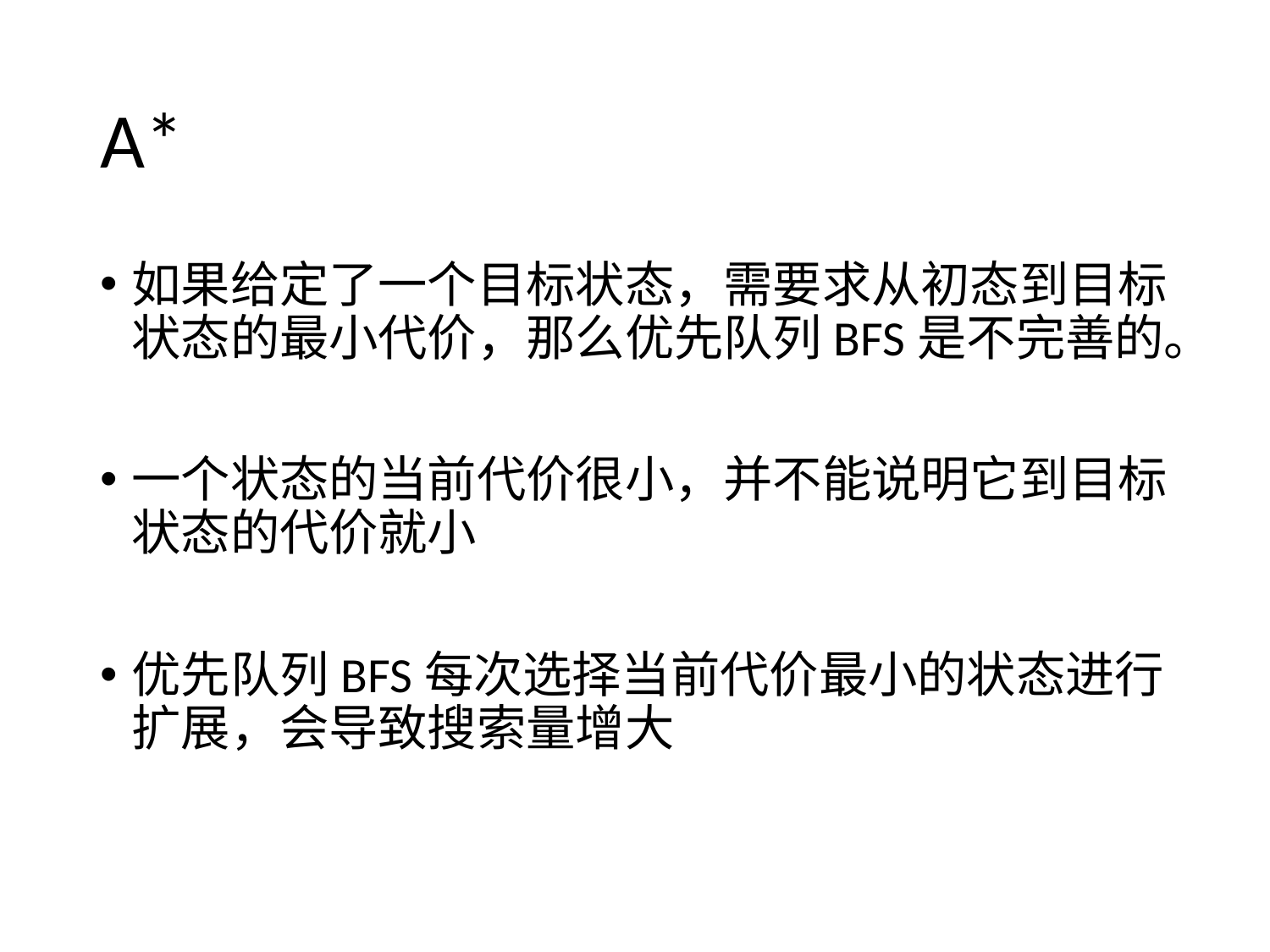

# A*
如果给定了一个目标状态，需要求从初态到目标状态的最小代价，那么优先队列BFS是不完善的。

一个状态的当前代价很小，并不能说明它到目标状态的代价就小

优先队列BFS每次选择当前代价最小的状态进行扩展，会导致搜索量增大